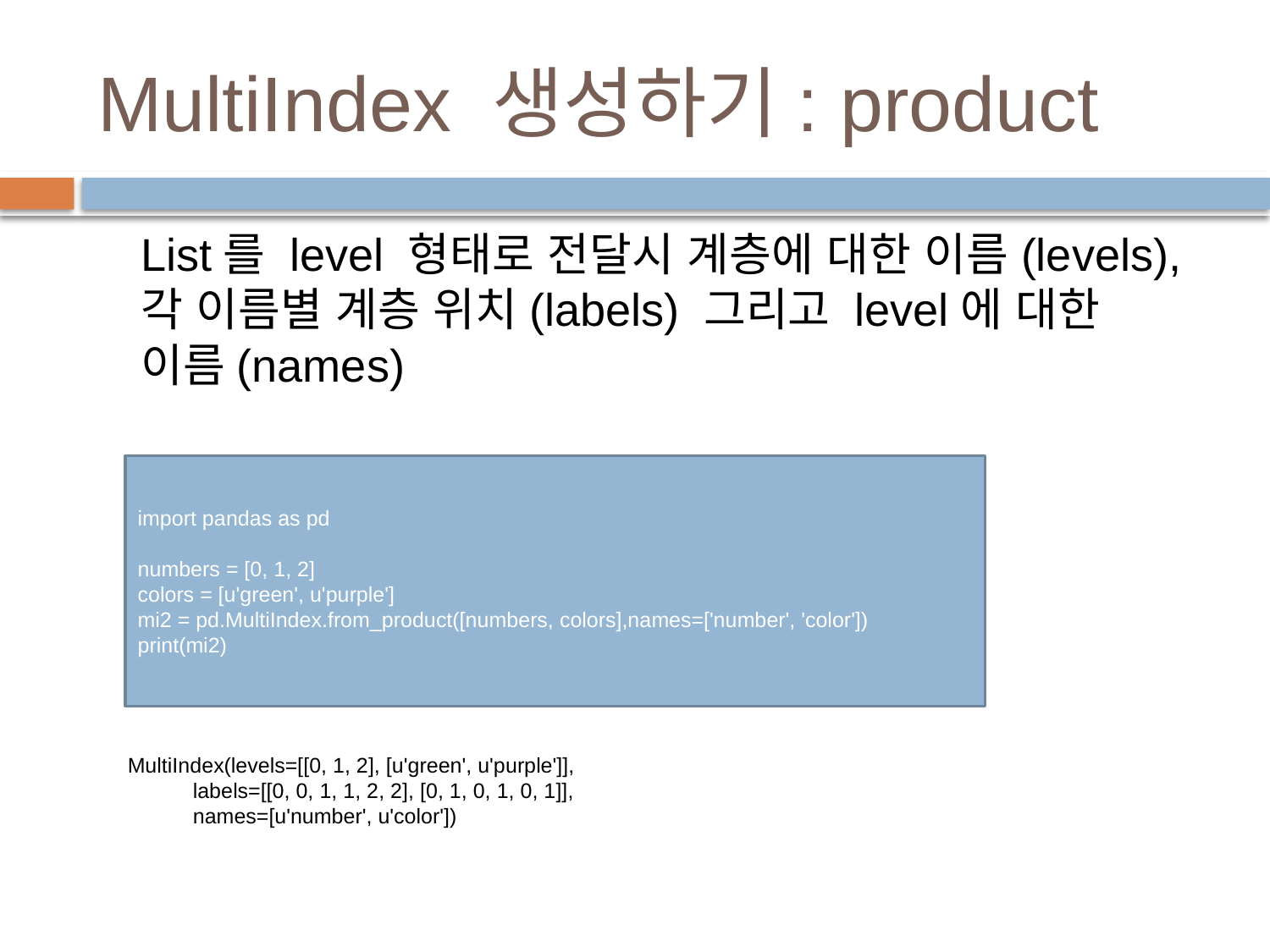

# MultiIndex 생성하기: product
List를 level 형태로 전달시 계층에 대한 이름(levels), 각 이름별 계층 위치(labels) 그리고 level에 대한 이름(names)
import pandas as pd

numbers = [0, 1, 2]
colors = [u'green', u'purple']
mi2 = pd.MultiIndex.from_product([numbers, colors],names=['number', 'color'])
print(mi2)
MultiIndex(levels=[[0, 1, 2], [u'green', u'purple']],
           labels=[[0, 0, 1, 1, 2, 2], [0, 1, 0, 1, 0, 1]],
           names=[u'number', u'color'])